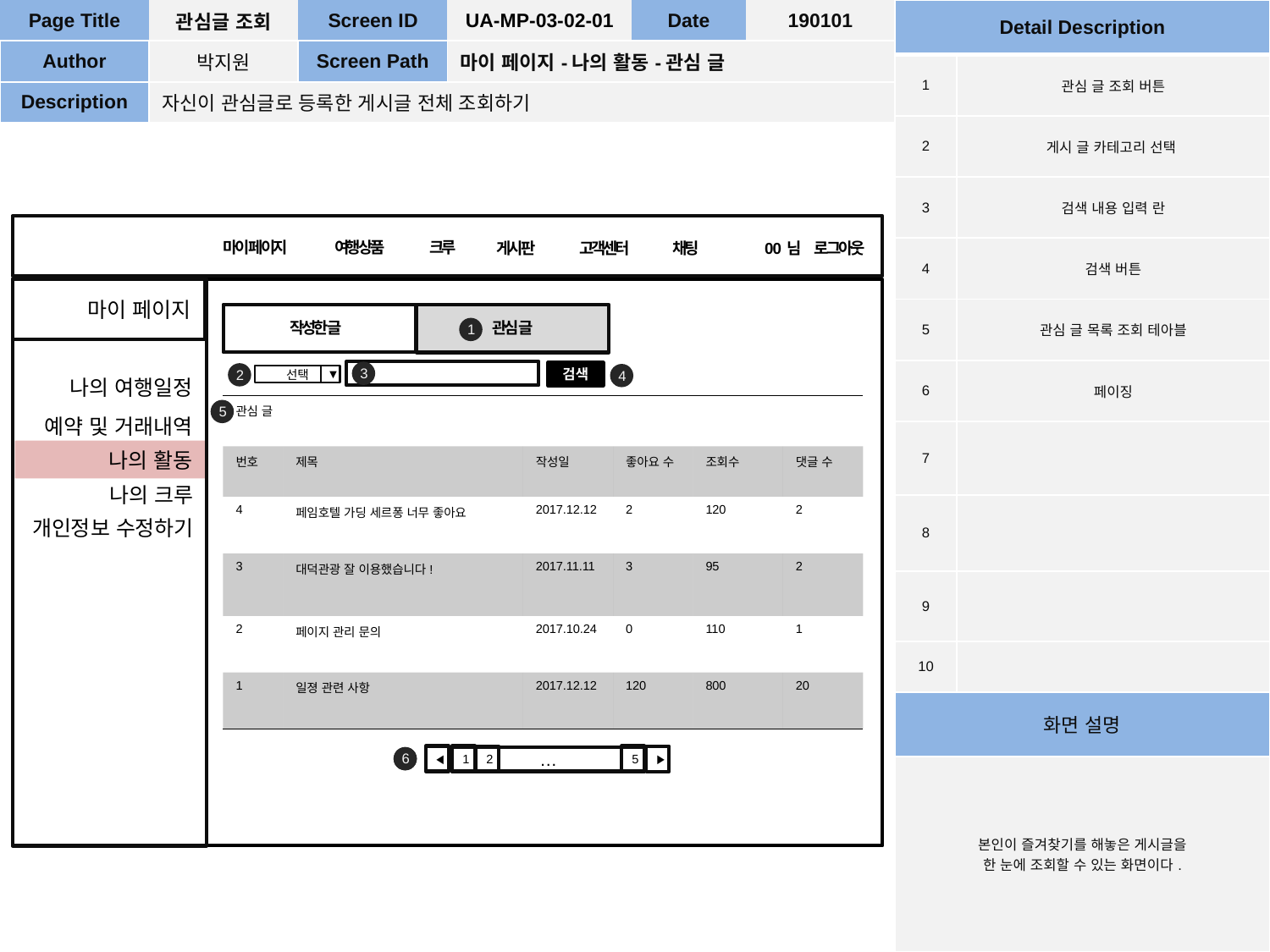

| Page Title | 관심글 조회 | Screen ID | UA-MP-03-02-01 | Date | 190101 |
| --- | --- | --- | --- | --- | --- |
| Author | 박지원 | Screen Path | 마이 페이지-나의 활동-관심 글 |  |  |
| Description | 자신이 관심글로 등록한 게시글 전체 조회하기 |  |  |  |  |
| Detail Description |  |
| --- | --- |
| 1 | 관심 글 조회 버튼 |
| 2 | 게시 글 카테고리 선택 |
| 3 | 검색 내용 입력 란 |
| 4 | 검색 버튼 |
| 5 | 관심 글 목록 조회 테아블 |
| 6 | 페이징 |
| 7 |  |
| 8 |  |
| 9 |  |
| 10 |  |
| 화면 설명 |  |
| 본인이 즐겨찾기를 해놓은 게시글을 한 눈에 조회할 수 있는 화면이다. |  |

여행상품
크루
마이 페이지
게시판
고객센터
채팅
0 0 님
로그아웃

마이 페이지

작성한 글
관심 글
1

3

2

4

검색
▼
선택
나의 여행일정
| 관심 글 |  |  |  |  |  |
| --- | --- | --- | --- | --- | --- |
| 번호 | 제목 | 작성일 | 좋아요 수 | 조회수 | 댓글 수 |
| 4 | 페임호텔 가딩 세르퐁 너무 좋아요 | 2017.12.12 | 2 | 120 | 2 |
| 3 | 대덕관광 잘 이용했습니다! | 2017.11.11 | 3 | 95 | 2 |
| 2 | 페이지 관리 문의 | 2017.10.24 | 0 | 110 | 1 |
| 1 | 일졍 관련 사항 | 2017.12.12 | 120 | 800 | 20 |
5

예약 및 거래내역
나의 활동
나의 크루
개인정보 수정하기
4

6

◀
1
5
2
▶
…